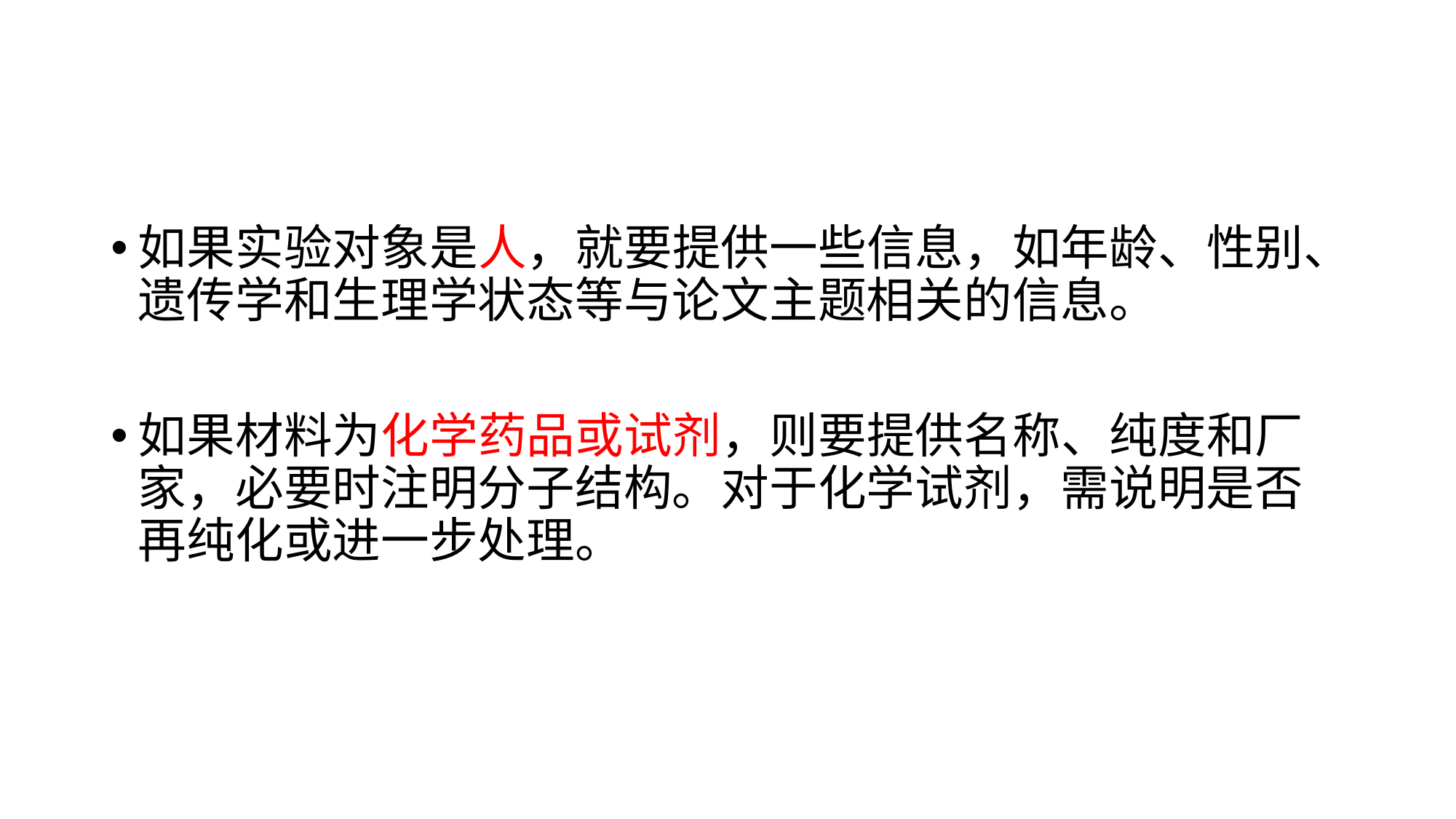

#
如果实验对象是人，就要提供一些信息，如年龄、性别、遗传学和生理学状态等与论文主题相关的信息。

如果材料为化学药品或试剂，则要提供名称、纯度和厂家，必要时注明分子结构。对于化学试剂，需说明是否再纯化或进一步处理。